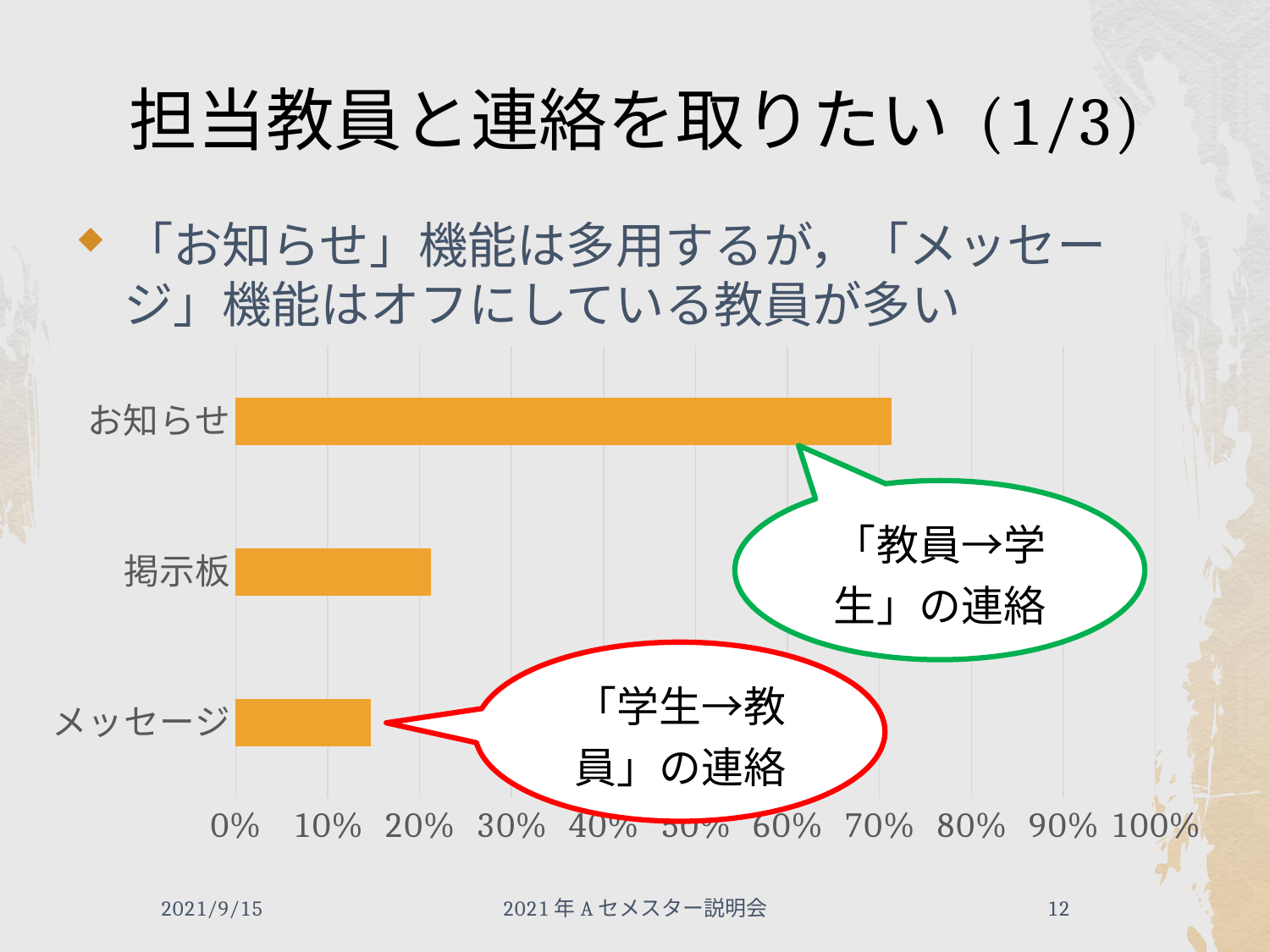

# 担当教員と連絡を取りたい (1/3)
「お知らせ」機能は多用するが，「メッセージ」機能はオフにしている教員が多い

### Chart

| Category | 利用したコースの割合 |
|---|---|
| メッセージ | 0.147 |
| 掲示板 | 0.2122 |
| お知らせ | 0.7135 |
2021/9/15
2021年Aセメスター説明会
12